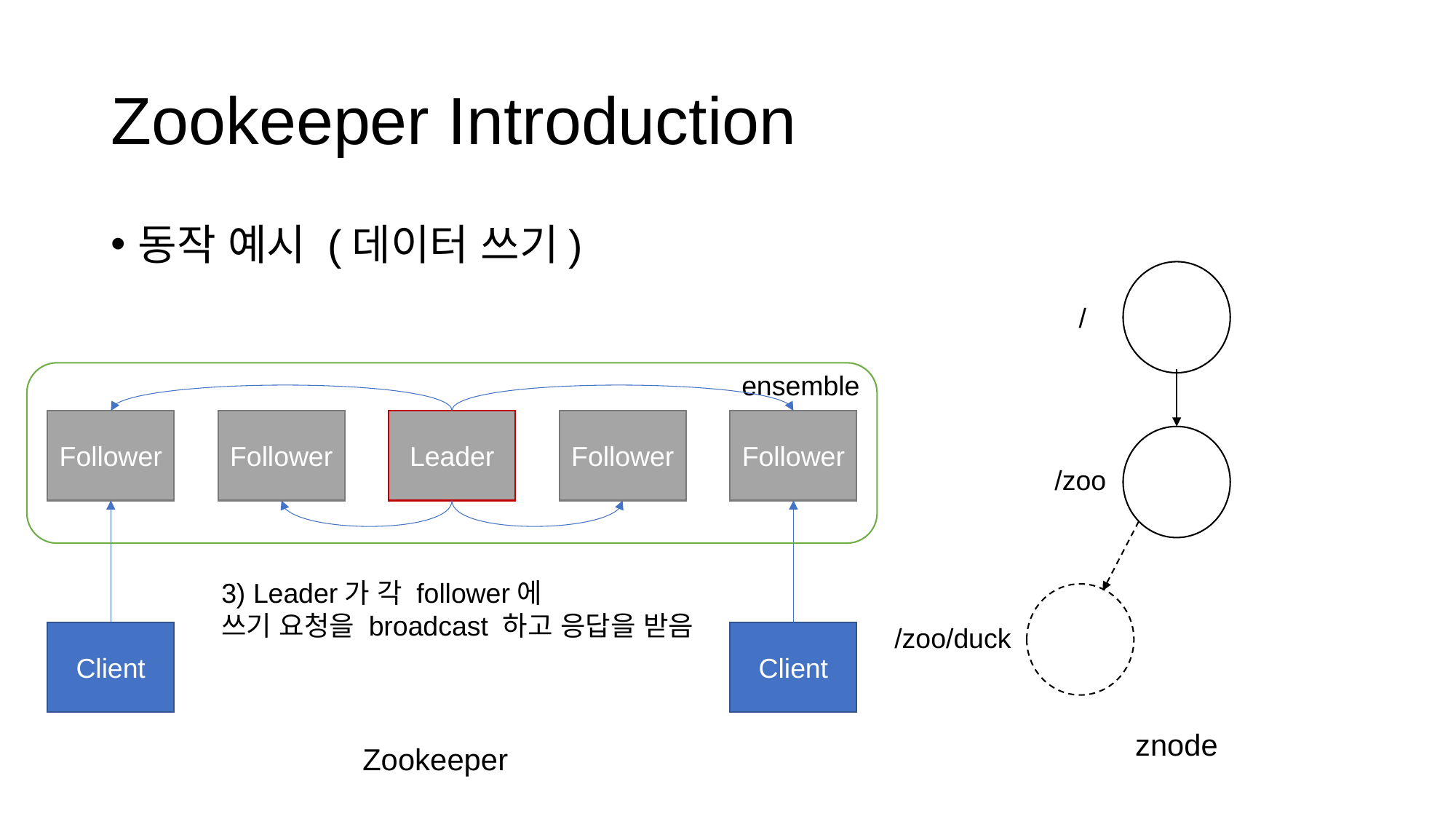

# Zookeeper Introduction
동작 예시 (데이터 쓰기)

/

ensemble
Follower
Follower
Leader
Follower
Follower

/zoo
3) Leader가 각 follower에
쓰기 요청을 broadcast 하고 응답을 받음

/zoo/duck
Client
Client
znode
Zookeeper